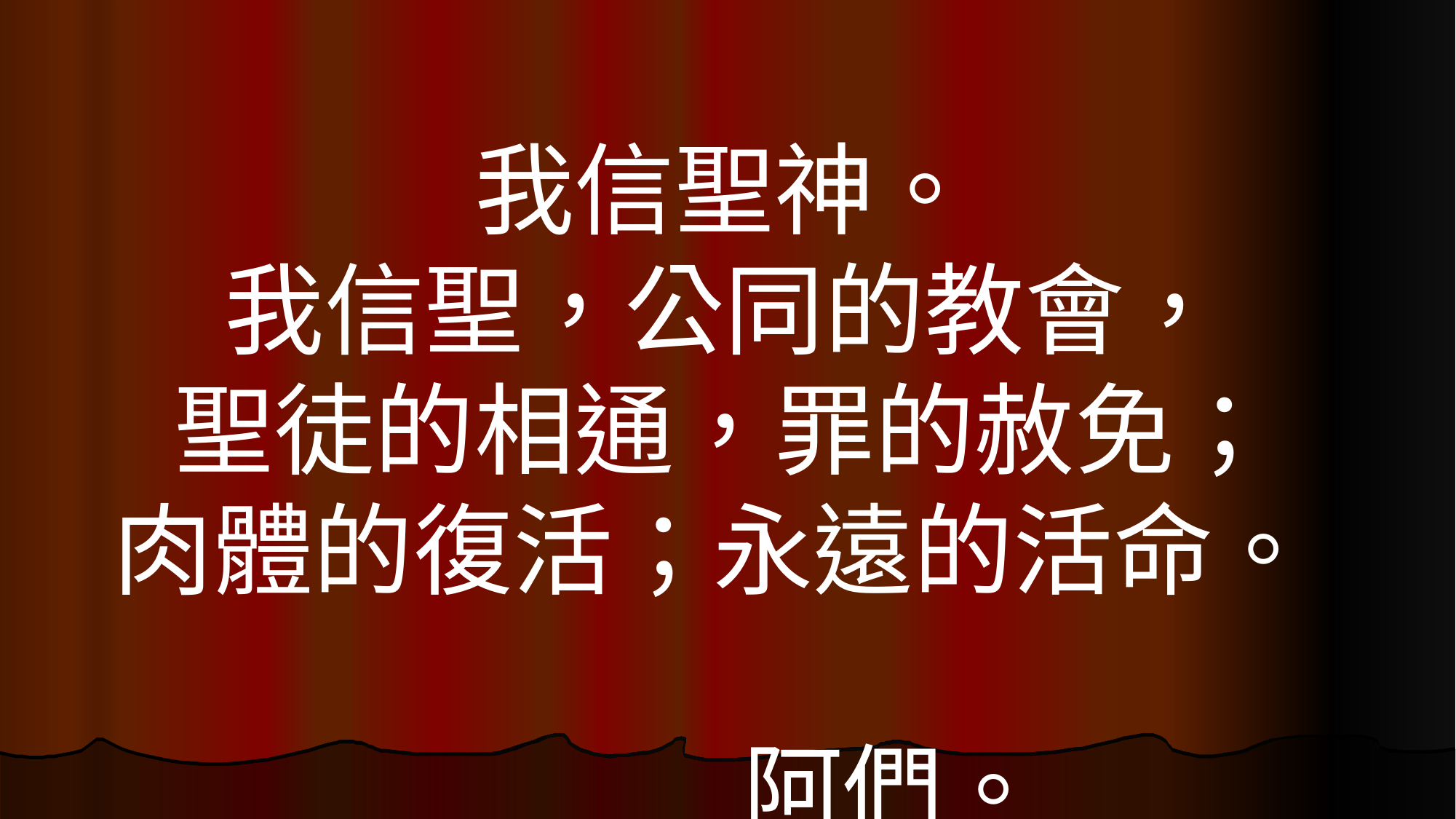

我信聖神。
我信聖，公同的教會，
聖徒的相通，罪的赦免；
肉體的復活；永遠的活命。
                  阿們。